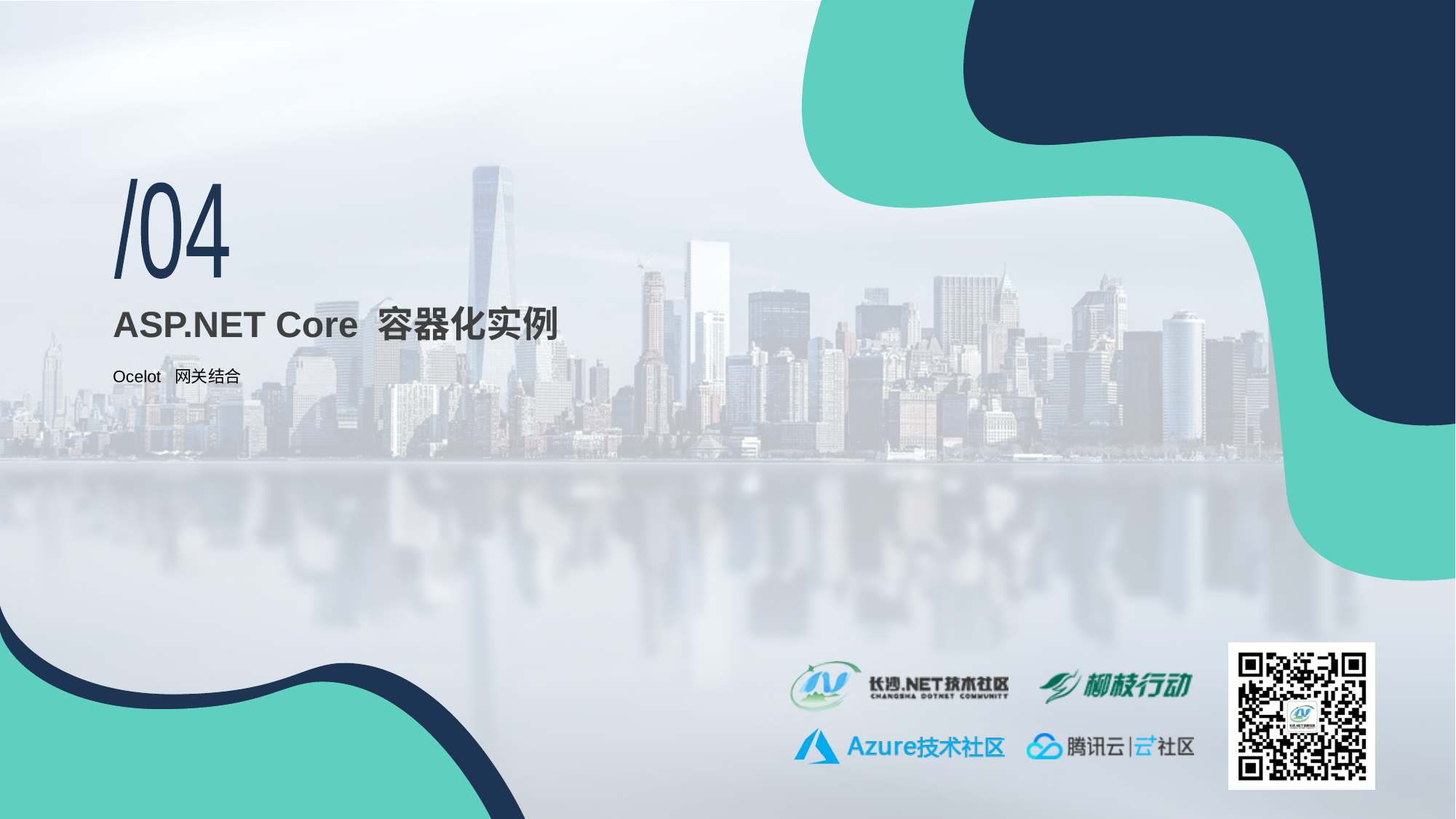

/04
# ASP.NET Core 容器化实例
Ocelot  网关结合